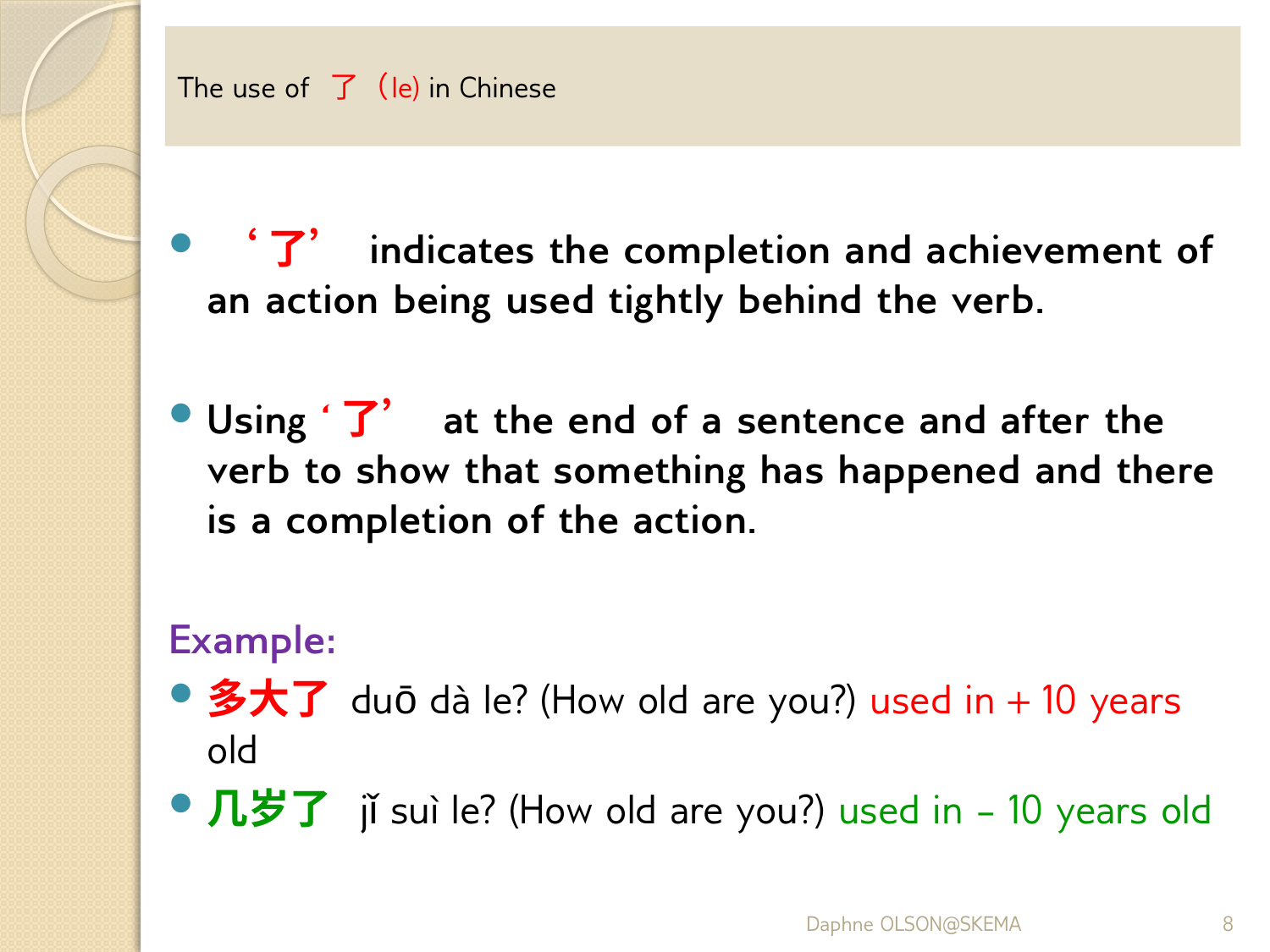

# The use of  了（le) in Chinese

 ‘了’ indicates the completion and achievement of an action being used tightly behind the verb.

Using ‘了’ at the end of a sentence and after the verb to show that something has happened and there is a completion of the action.

Example:
多大了 duō dà le? (How old are you?) used in + 10 years old
几岁了  jǐ suì le? (How old are you?) used in – 10 years old

Daphne OLSON@SKEMA
8